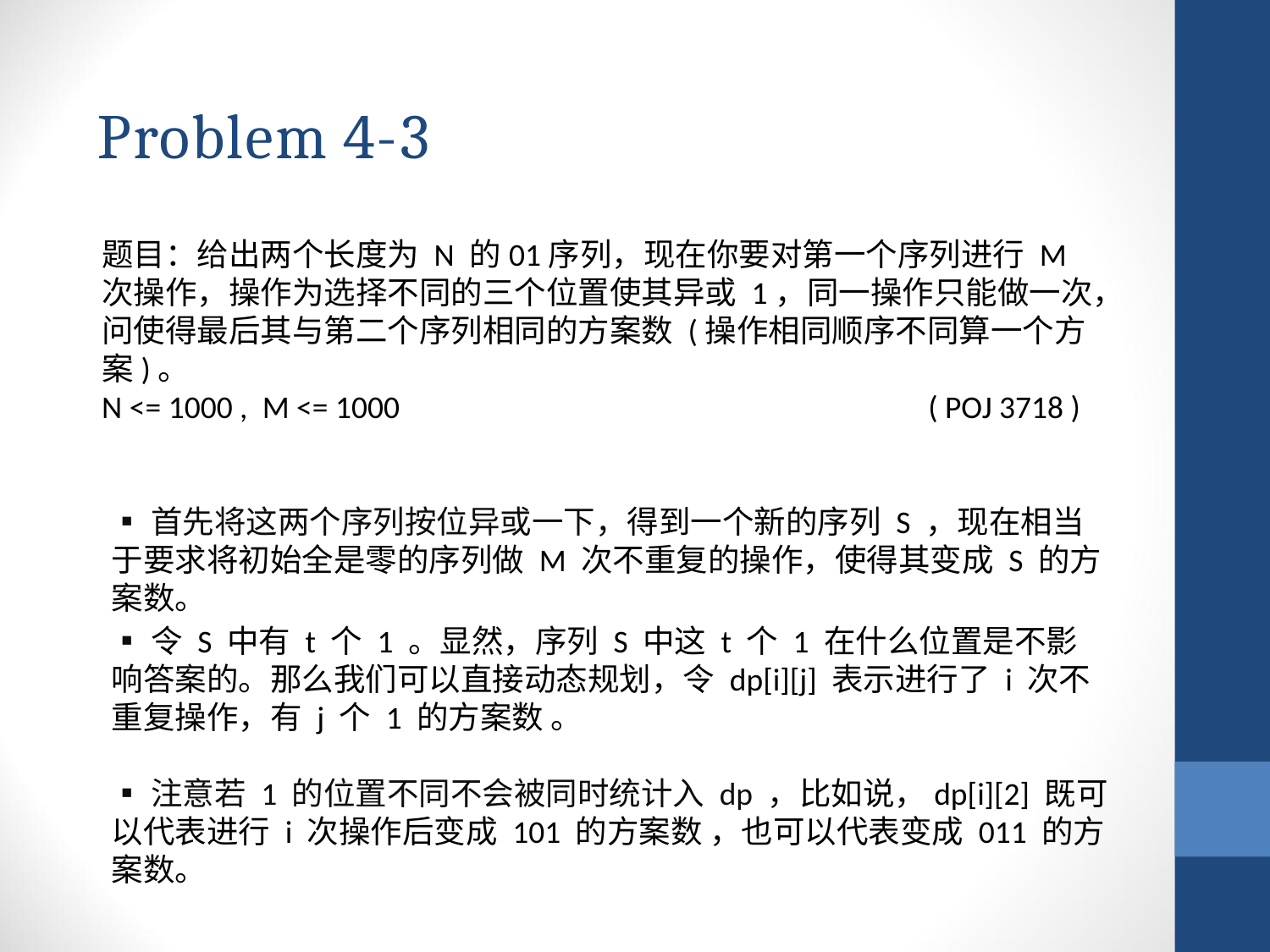

Problem 4-3
题目：给出两个长度为 N 的01序列，现在你要对第一个序列进行 M 次操作，操作为选择不同的三个位置使其异或 1，同一操作只能做一次，问使得最后其与第二个序列相同的方案数 (操作相同顺序不同算一个方案)。
N <= 1000 ,  M <= 1000				         ( POJ 3718 )
▪首先将这两个序列按位异或一下，得到一个新的序列 S ，现在相当于要求将初始全是零的序列做 M 次不重复的操作，使得其变成 S 的方案数。
▪令 S 中有 t 个 1 。显然，序列 S 中这 t 个 1 在什么位置是不影响答案的。那么我们可以直接动态规划，令 dp[i][j] 表示进行了 i 次不重复操作，有 j 个 1 的方案数 。

▪注意若 1 的位置不同不会被同时统计入 dp ，比如说，dp[i][2] 既可以代表进行 i 次操作后变成 101 的方案数 ，也可以代表变成 011 的方案数。